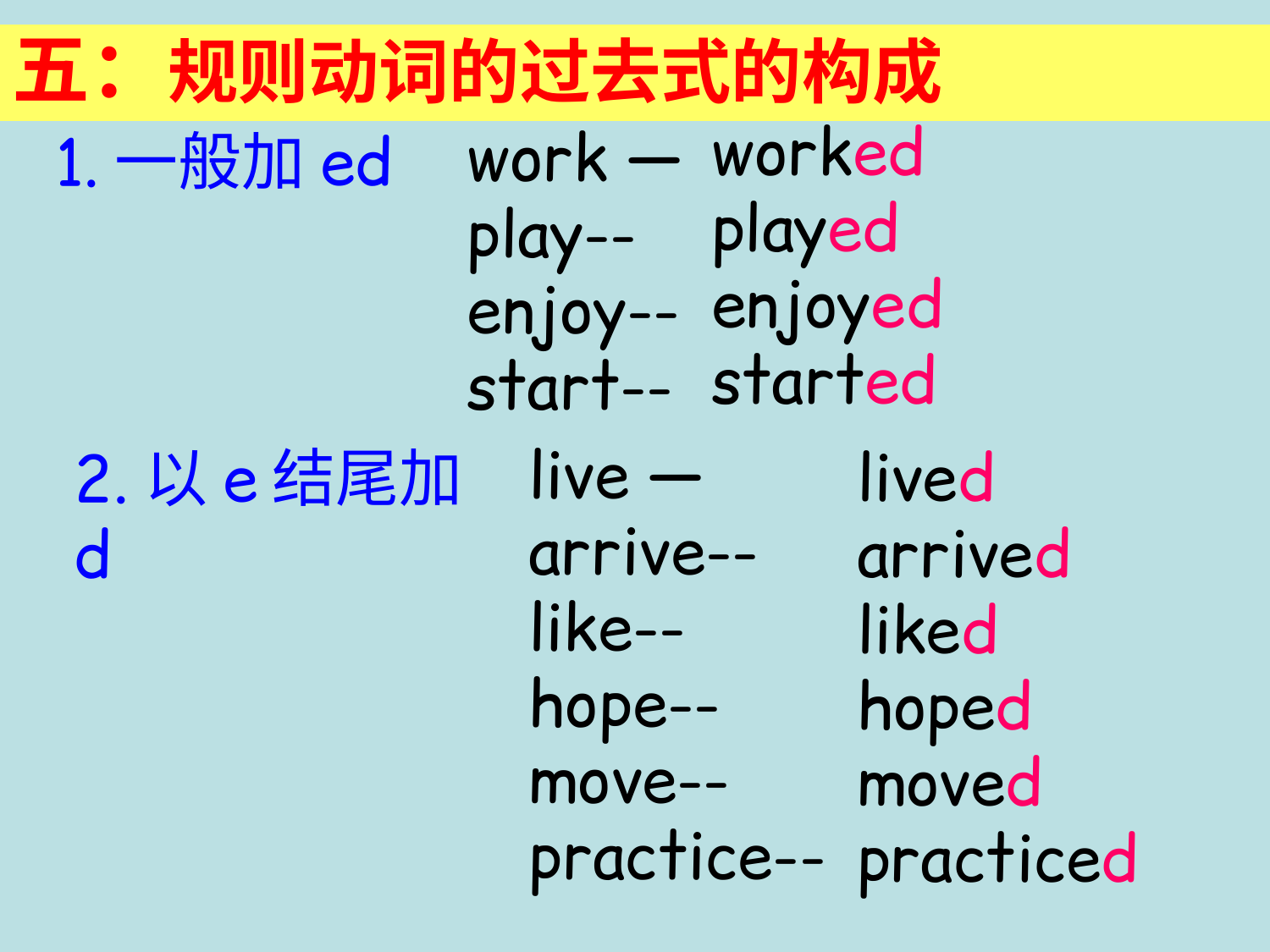

五：规则动词的过去式的构成
worked
played
enjoyed
started
work —
play--
enjoy--
start--
1.一般加ed

live —
arrive--
like--
hope--
move--
practice--
lived
arrived
liked
hoped
moved
practiced
2.以e结尾加d